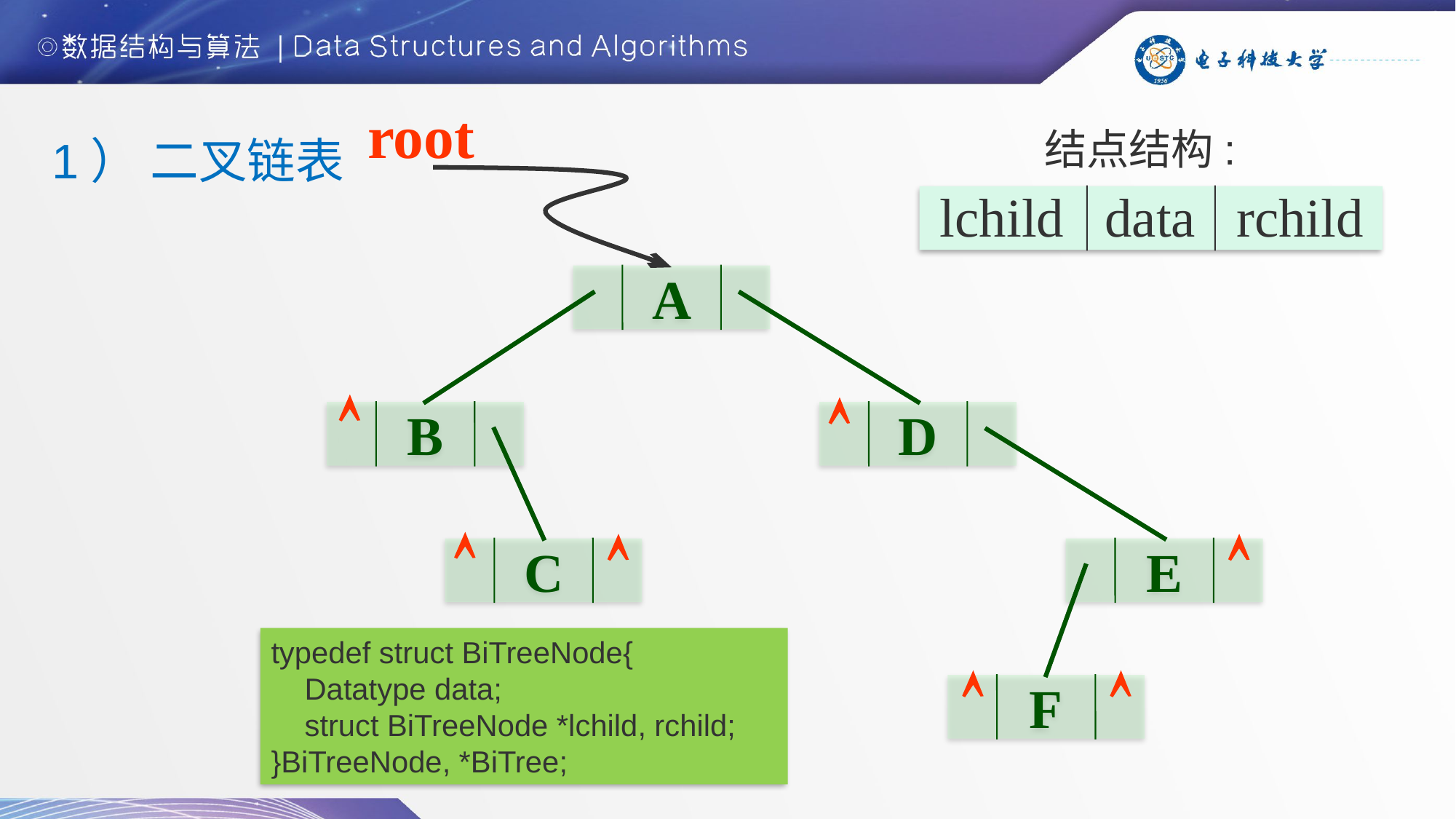

root
1） 二叉链表
结点结构:

lchild   data   rchild

A

∧
∧
B

D

∧
∧
∧
C

E

typedef struct BiTreeNode{
    Datatype data;
    struct BiTreeNode *lchild, rchild;
}BiTreeNode, *BiTree;
∧
∧
F